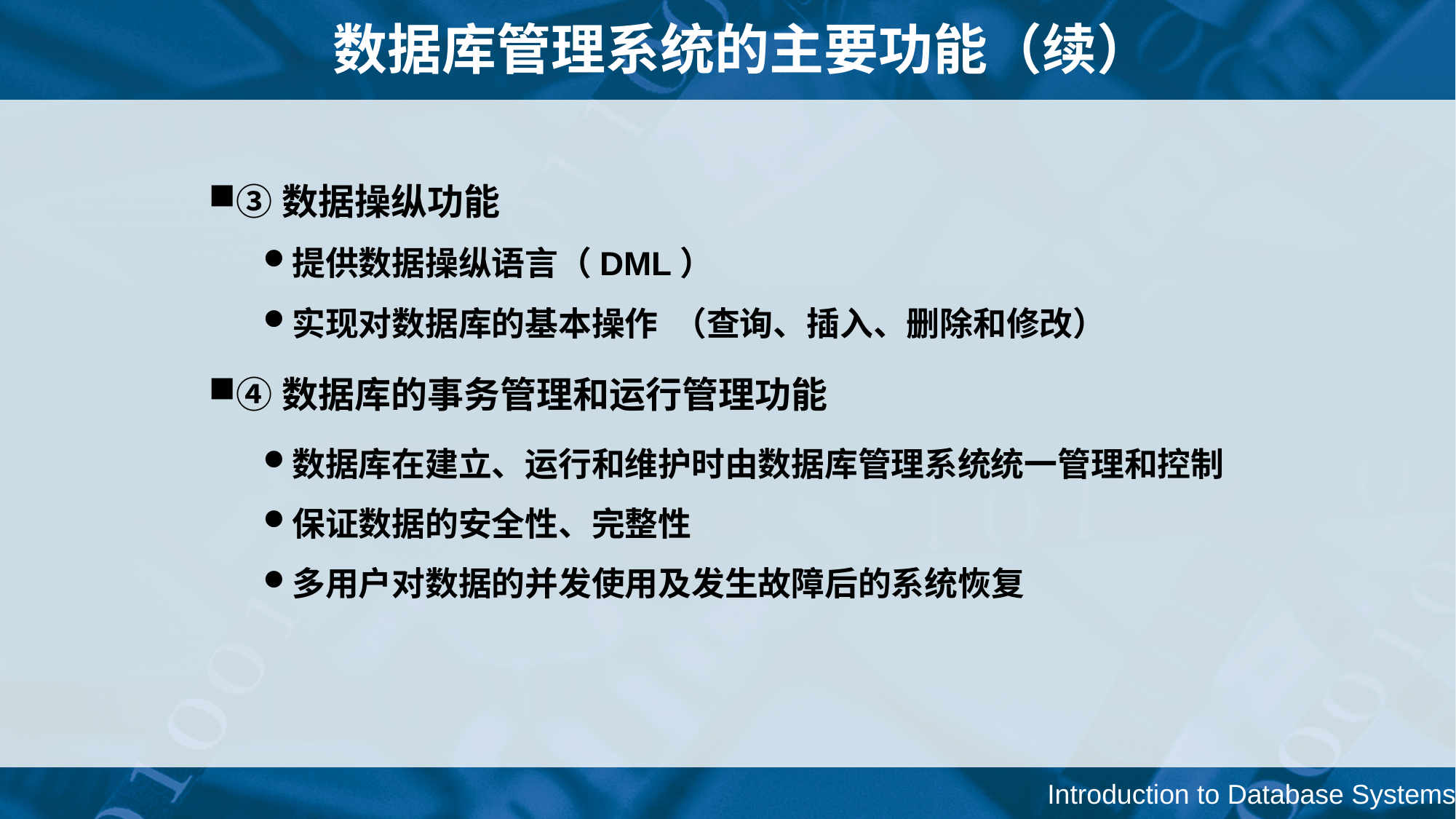

# 数据库管理系统的主要功能（续）
③数据操纵功能
提供数据操纵语言（DML）
实现对数据库的基本操作  （查询、插入、删除和修改）
④数据库的事务管理和运行管理功能
数据库在建立、运行和维护时由数据库管理系统统一管理和控制
保证数据的安全性、完整性
多用户对数据的并发使用及发生故障后的系统恢复